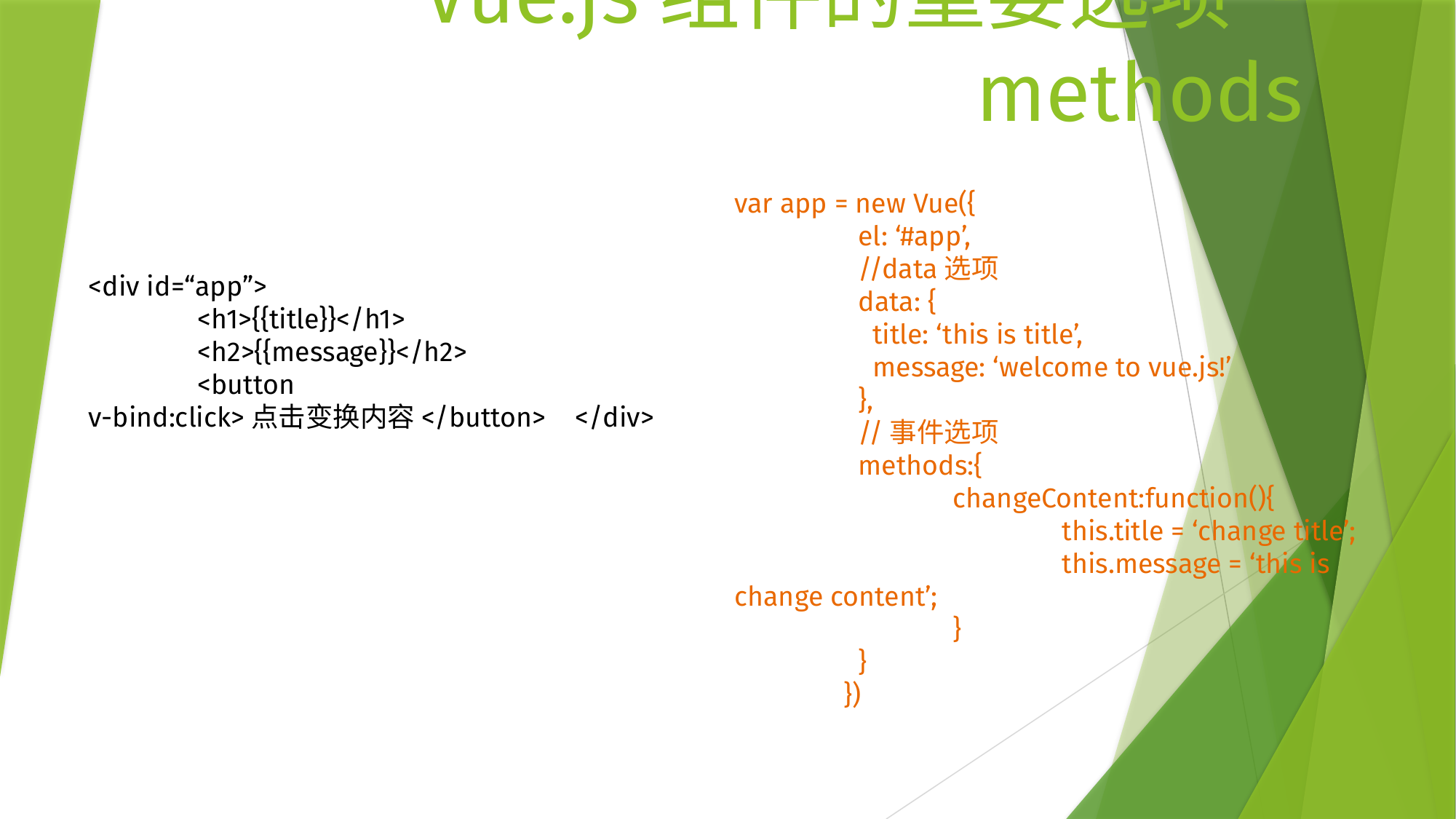

# Vue.js组件的重要选项 -methods
var app = new Vue({
	  el: ‘#app’,
	  //data选项
	  data: {
  	    title: ‘this is title’,
	    message: ‘welcome to vue.js!’
	  },
	  //事件选项
	  methods:{
	  	changeContent:function(){
 			this.title = ‘change title’;
	  		this.message = ‘this is change content’;
	  	}
	  }
	})
<div id=“app”>
   	<h1>{{title}}</h1>
    	<h2>{{message}}</h2>
   	<button v-bind:click>点击变换内容</button>    </div>